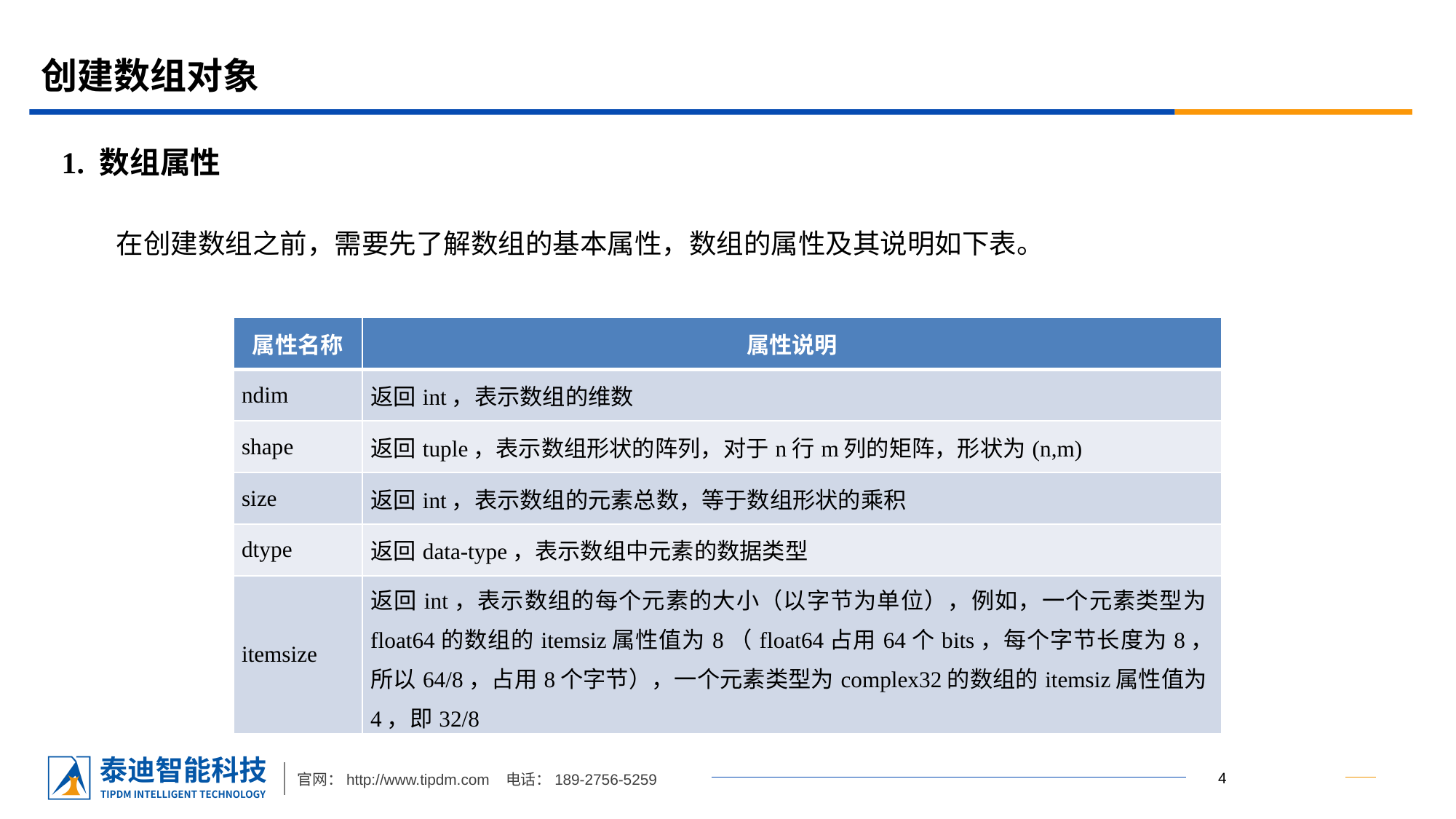

# 创建数组对象
1. 数组属性
在创建数组之前，需要先了解数组的基本属性，数组的属性及其说明如下表。
| 属性名称 | 属性说明 |
| --- | --- |
| ndim | 返回int，表示数组的维数 |
| shape | 返回tuple，表示数组形状的阵列，对于n行m列的矩阵，形状为(n,m) |
| size | 返回int，表示数组的元素总数，等于数组形状的乘积 |
| dtype | 返回data-type，表示数组中元素的数据类型 |
| itemsize | 返回int，表示数组的每个元素的大小（以字节为单位），例如，一个元素类型为float64的数组的itemsiz属性值为8（float64占用64个bits，每个字节长度为8，所以64/8，占用8个字节），一个元素类型为complex32的数组的itemsiz属性值为4，即32/8 |